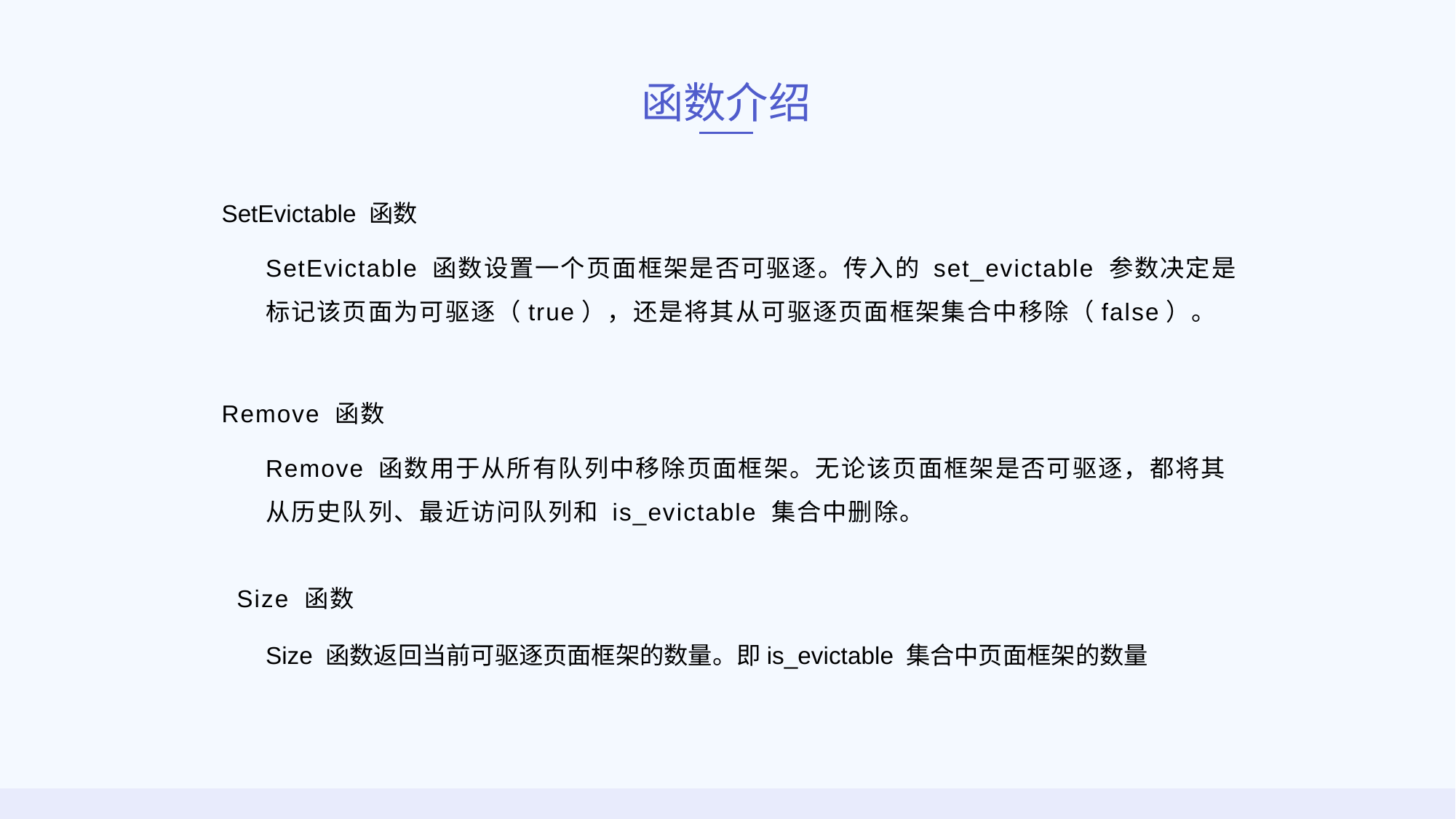

函数介绍
SetEvictable 函数
SetEvictable 函数设置一个页面框架是否可驱逐。传入的 set_evictable 参数决定是标记该页面为可驱逐（true），还是将其从可驱逐页面框架集合中移除（false）。
Remove 函数
Remove 函数用于从所有队列中移除页面框架。无论该页面框架是否可驱逐，都将其从历史队列、最近访问队列和 is_evictable 集合中删除。
Size 函数
Size 函数返回当前可驱逐页面框架的数量。即is_evictable 集合中页面框架的数量